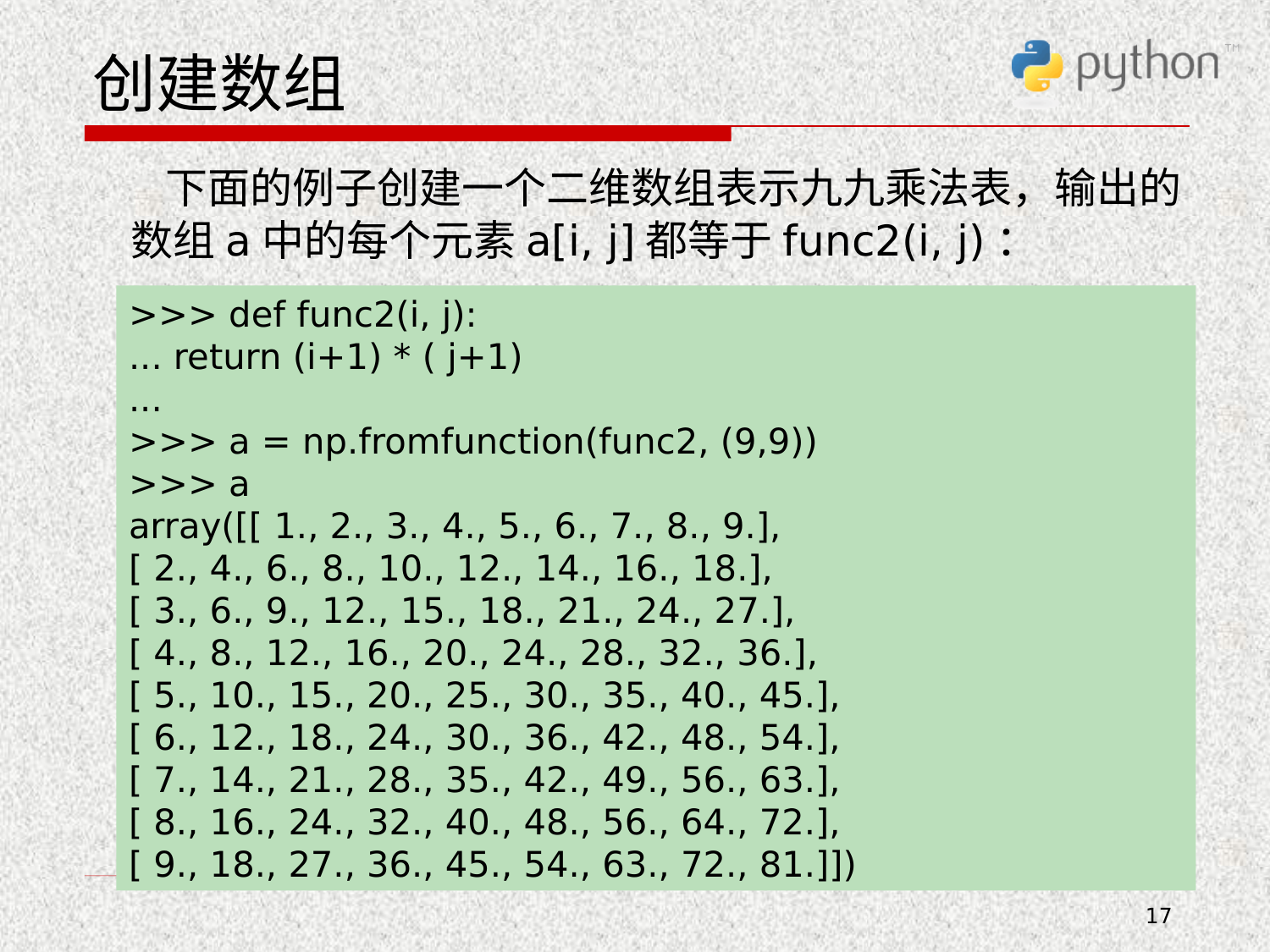

# 创建数组
        下面的例子创建一个二维数组表示九九乘法表，输出的数组a中的每个元素a[i, j]都等于func2(i, j)：
>>> def func2(i, j):
... return (i+1) * ( j+1)
...
>>> a = np.fromfunction(func2, (9,9))
>>> a
array([[ 1., 2., 3., 4., 5., 6., 7., 8., 9.],
[ 2., 4., 6., 8., 10., 12., 14., 16., 18.],
[ 3., 6., 9., 12., 15., 18., 21., 24., 27.],
[ 4., 8., 12., 16., 20., 24., 28., 32., 36.],
[ 5., 10., 15., 20., 25., 30., 35., 40., 45.],
[ 6., 12., 18., 24., 30., 36., 42., 48., 54.],
[ 7., 14., 21., 28., 35., 42., 49., 56., 63.],
[ 8., 16., 24., 32., 40., 48., 56., 64., 72.],
[ 9., 18., 27., 36., 45., 54., 63., 72., 81.]])
17